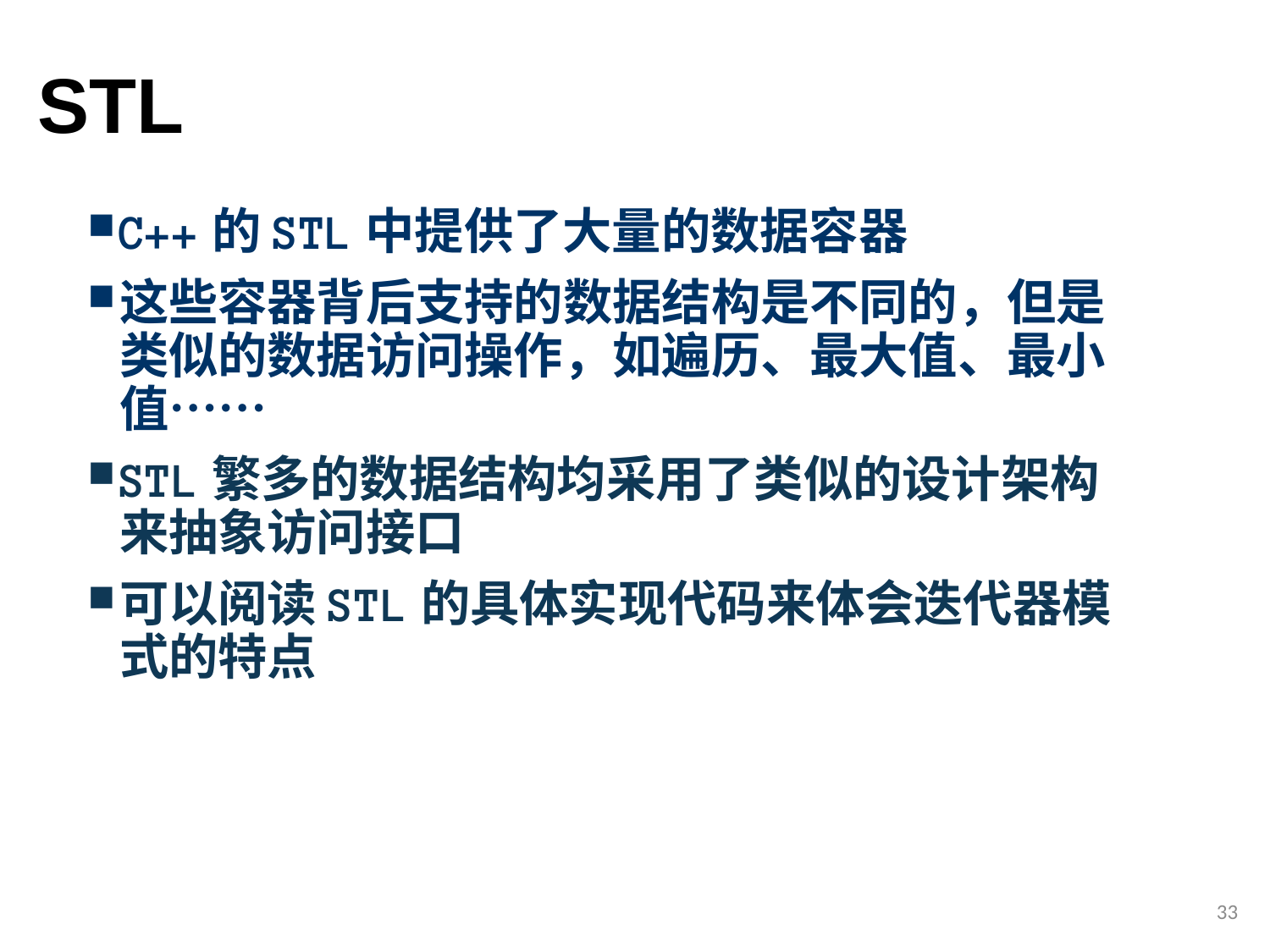

# STL
C++的STL中提供了大量的数据容器
这些容器背后支持的数据结构是不同的，但是类似的数据访问操作，如遍历、最大值、最小值……
STL繁多的数据结构均采用了类似的设计架构来抽象访问接口
可以阅读STL的具体实现代码来体会迭代器模式的特点

33